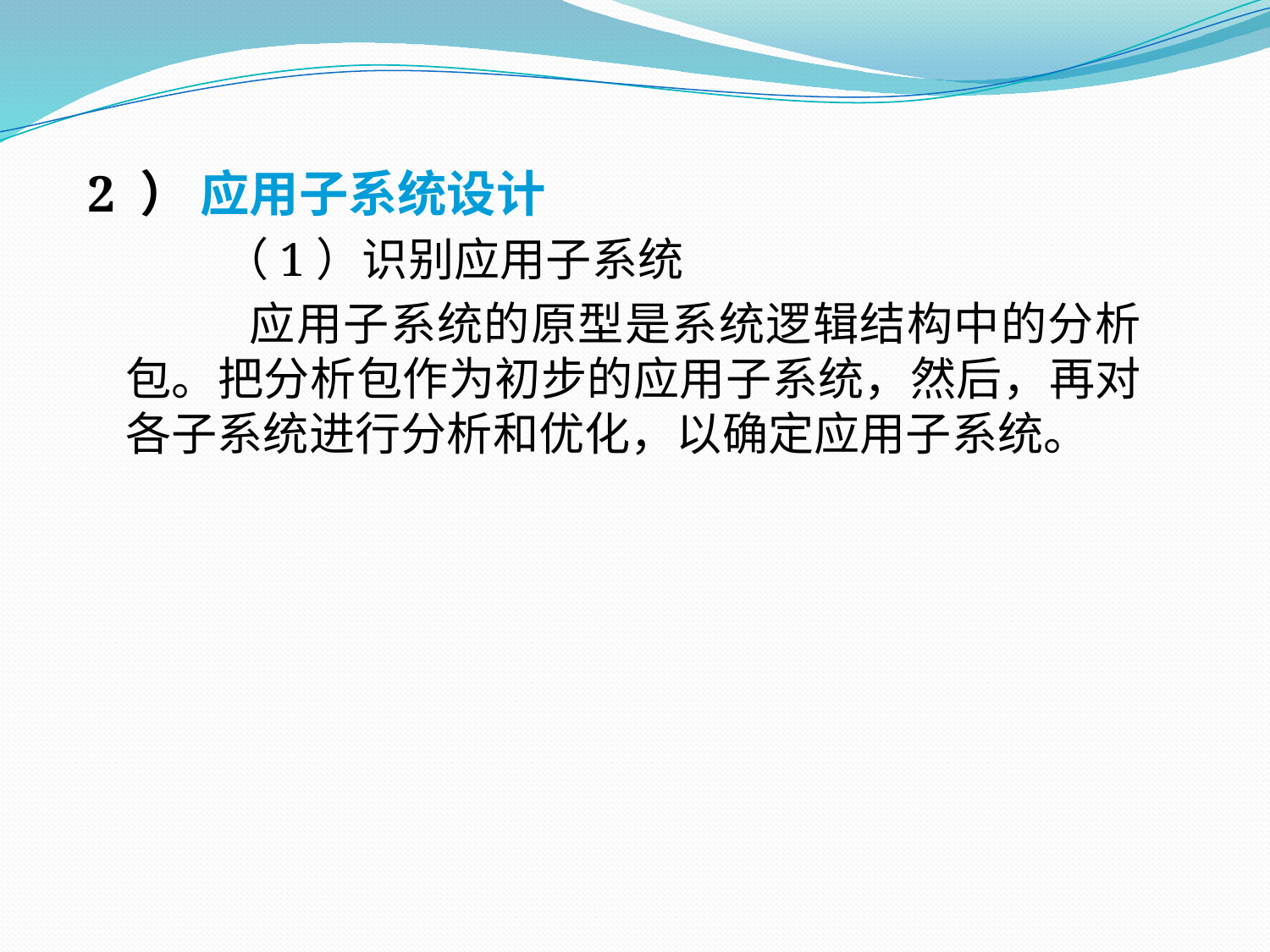

2 ） 应用子系统设计
            （1）识别应用子系统
             应用子系统的原型是系统逻辑结构中的分析包。把分析包作为初步的应用子系统，然后，再对各子系统进行分析和优化，以确定应用子系统。